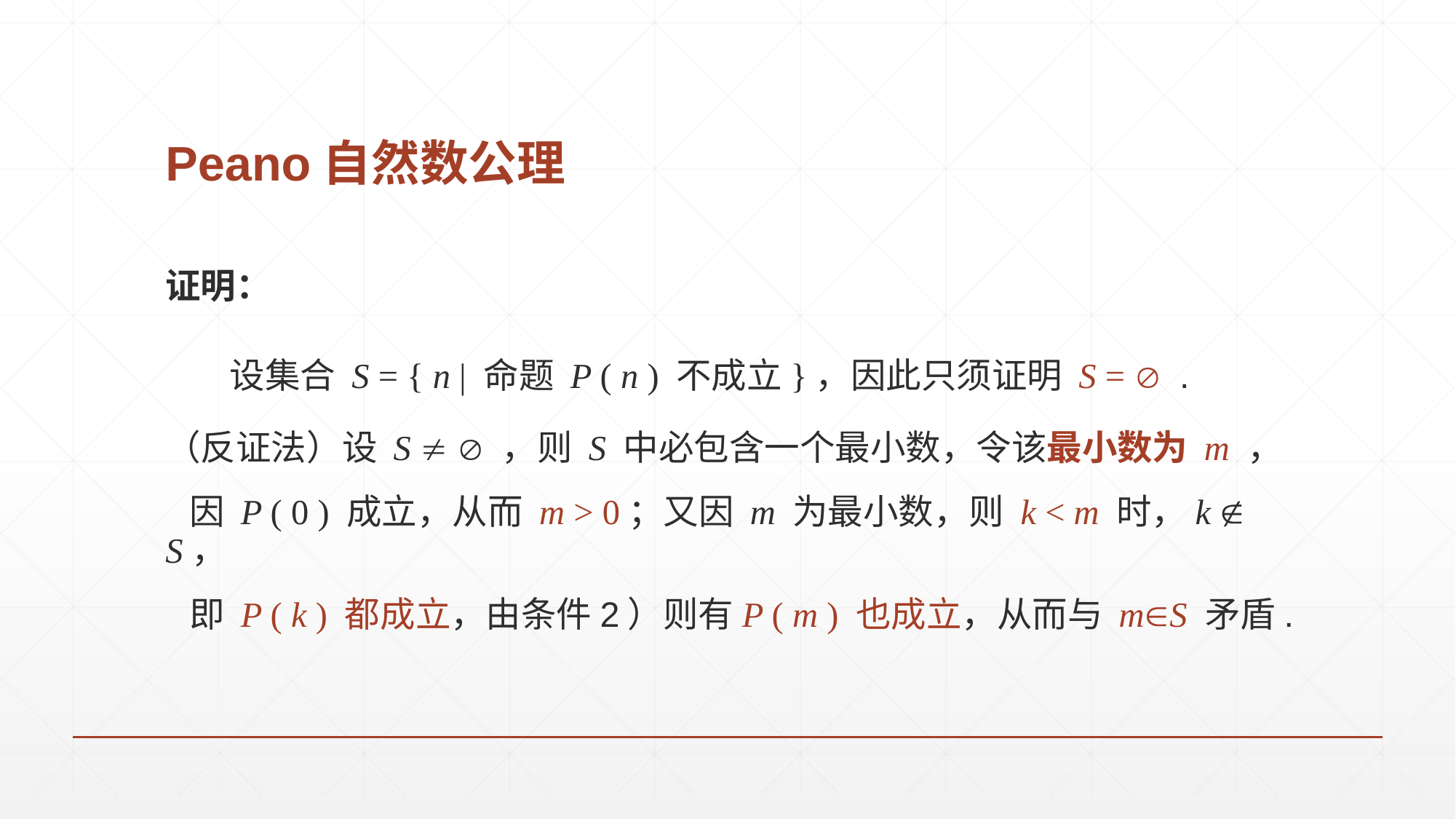

# Peano自然数公理
证明：
       设集合 S = { n | 命题 P ( n ) 不成立}，因此只须证明 S = ∅  .
（反证法）设 S ≠ ∅ ，则 S 中必包含一个最小数，令该最小数为 m ，
  因 P ( 0 ) 成立，从而 m > 0；又因 m 为最小数，则 k < m 时，k ∉ S，
  即 P ( k ) 都成立，由条件2）则有P ( m ) 也成立，从而与 m∈S 矛盾.